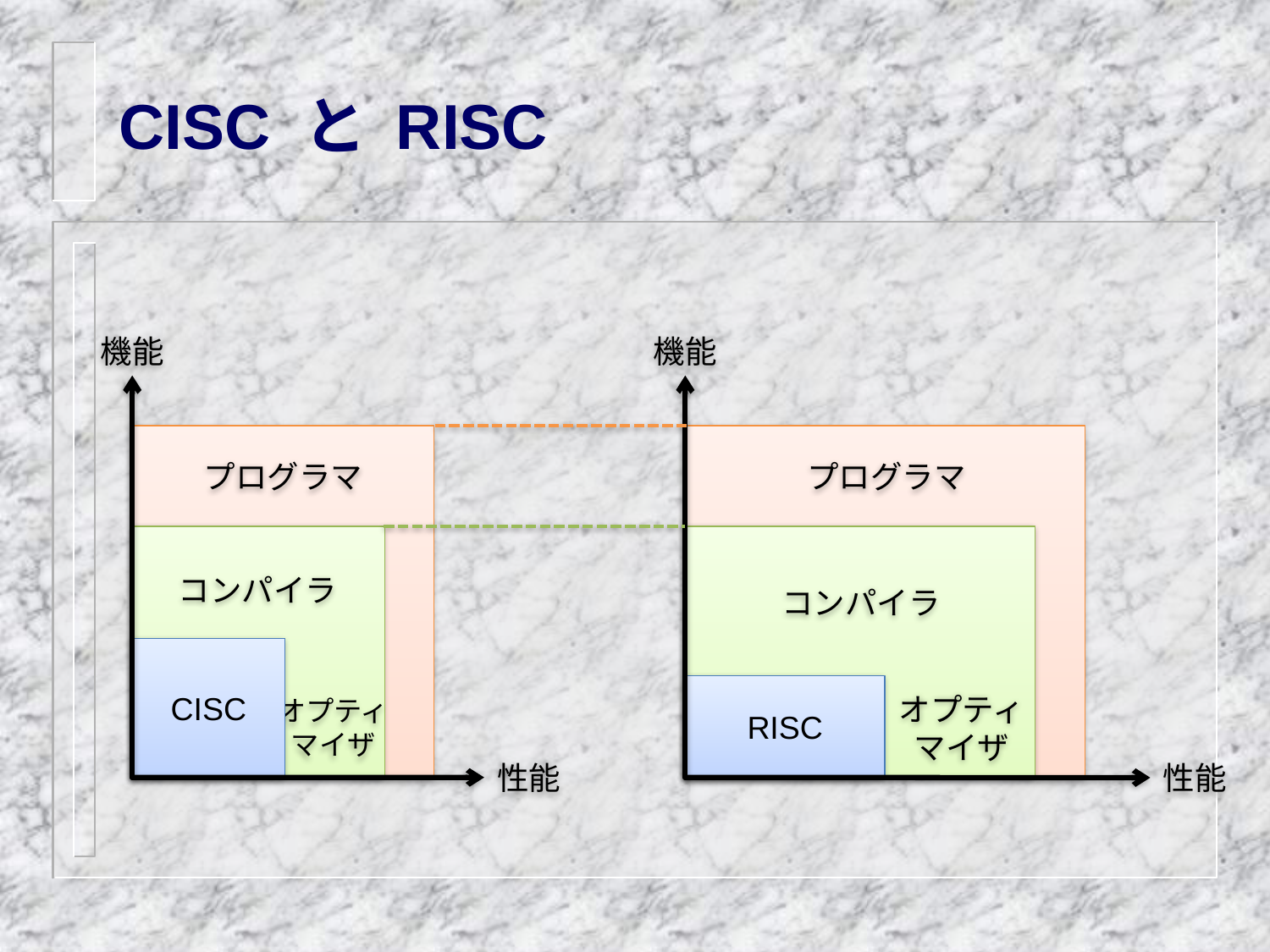

# CISC と RISC
機能
機能

プログラマ
プログラマ

コンパイラ
コンパイラ
CISC
RISC
オプティ
マイザ
オプティ
マイザ
性能
性能

8